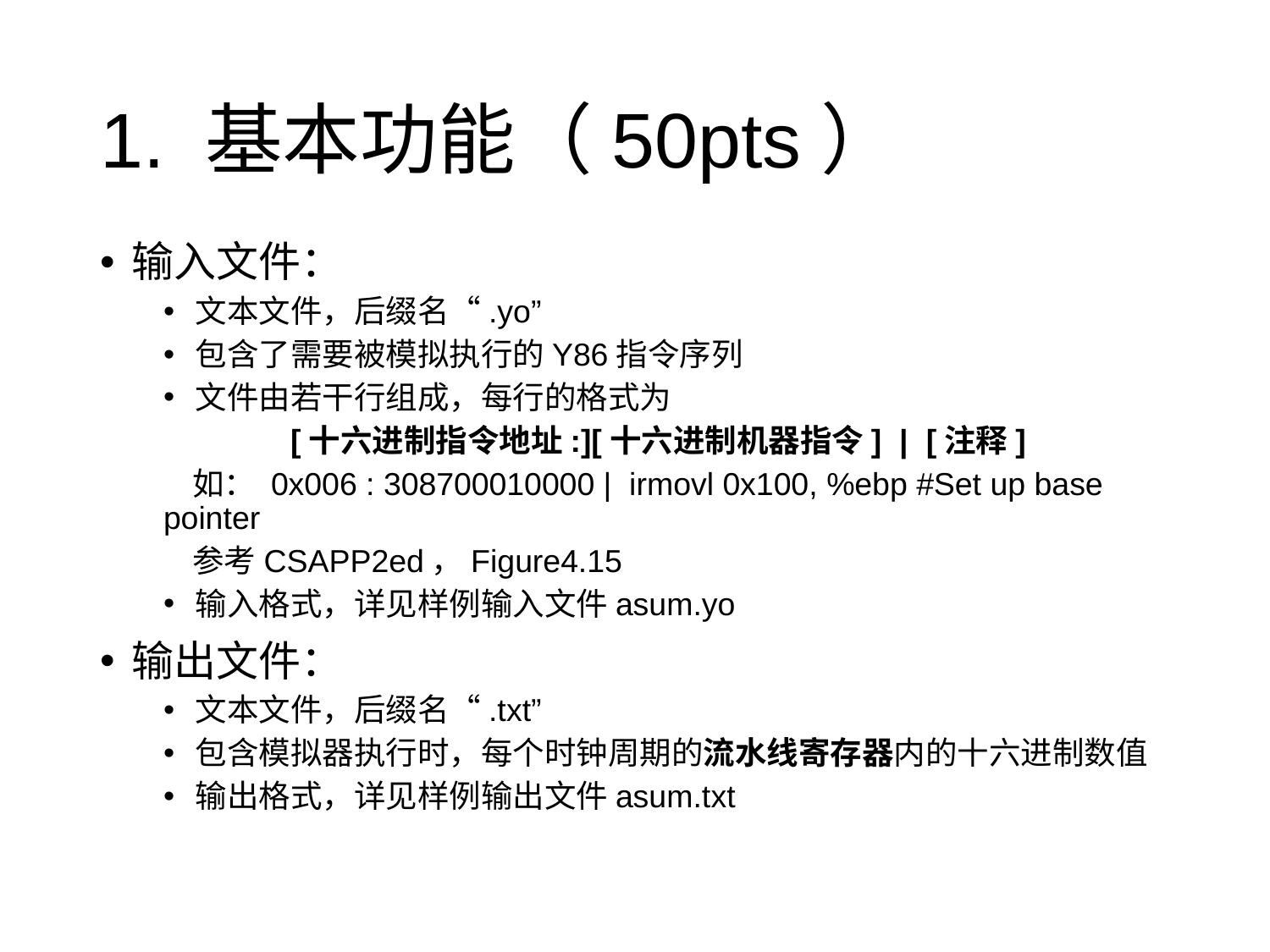

# 1. 基本功能（50pts）
输入文件：
文本文件，后缀名“.yo”
包含了需要被模拟执行的Y86指令序列
文件由若干行组成，每行的格式为
	[十六进制指令地址:][十六进制机器指令]  |  [注释]
   如： 0x006 : 308700010000 |  irmovl 0x100, %ebp #Set up base pointer
   参考CSAPP2ed，Figure4.15
输入格式，详见样例输入文件asum.yo
输出文件：
文本文件，后缀名“.txt”
包含模拟器执行时，每个时钟周期的流水线寄存器内的十六进制数值
输出格式，详见样例输出文件asum.txt